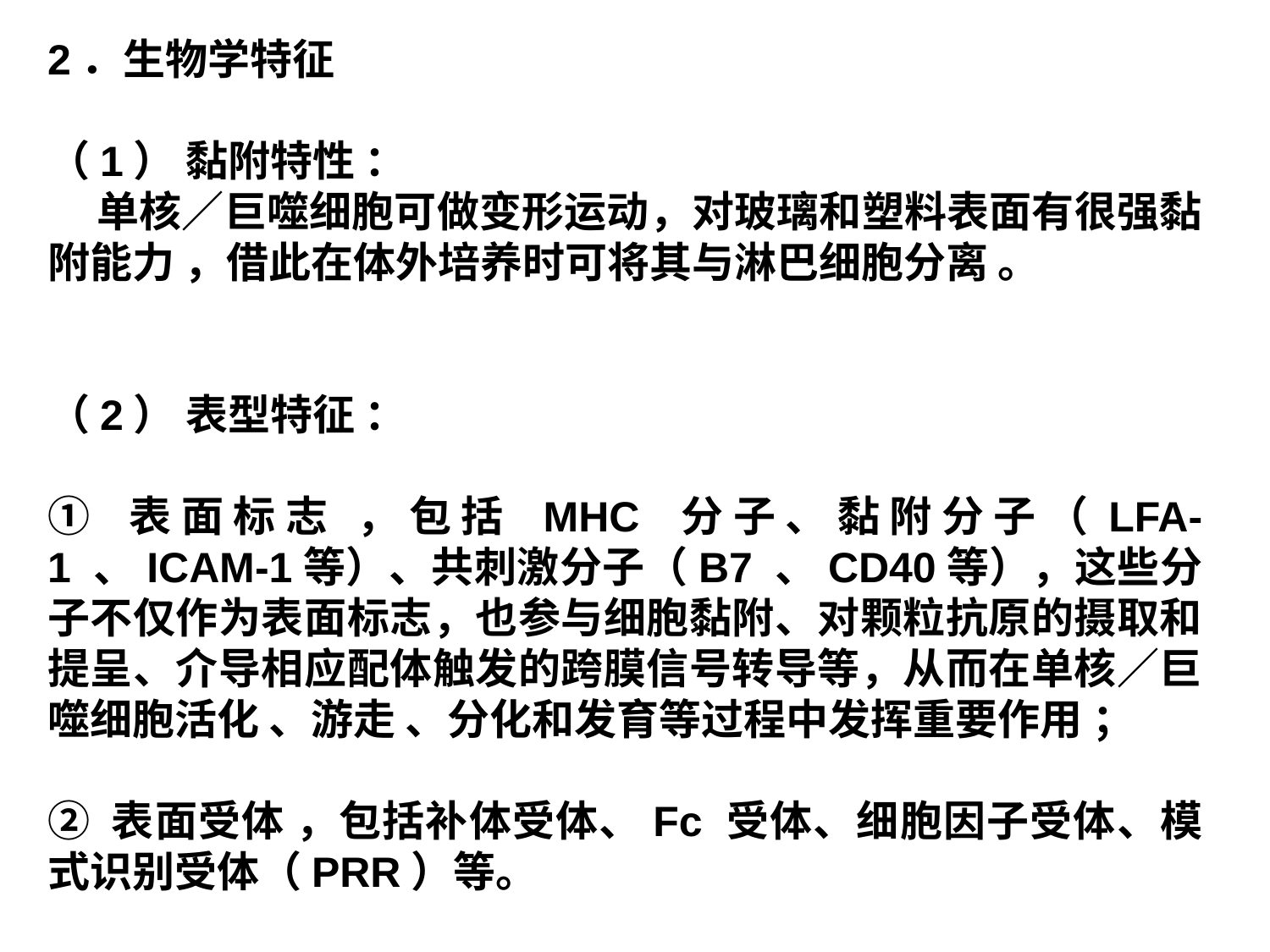

2．生物学特征

（1） 黏附特性 ：
    单核／巨噬细胞可做变形运动，对玻璃和塑料表面有很强黏附能力 ，借此在体外培养时可将其与淋巴细胞分离 。

（2） 表型特征 ：

① 表面标志 ，包括 MHC 分子、黏附分子（LFA-1 、ICAM-1等）、共刺激分子（B7 、CD40等），这些分子不仅作为表面标志，也参与细胞黏附、对颗粒抗原的摄取和提呈、介导相应配体触发的跨膜信号转导等，从而在单核／巨噬细胞活化 、游走 、分化和发育等过程中发挥重要作用 ；

② 表面受体 ，包括补体受体、Fc 受体、细胞因子受体、模式识别受体（PRR）等。